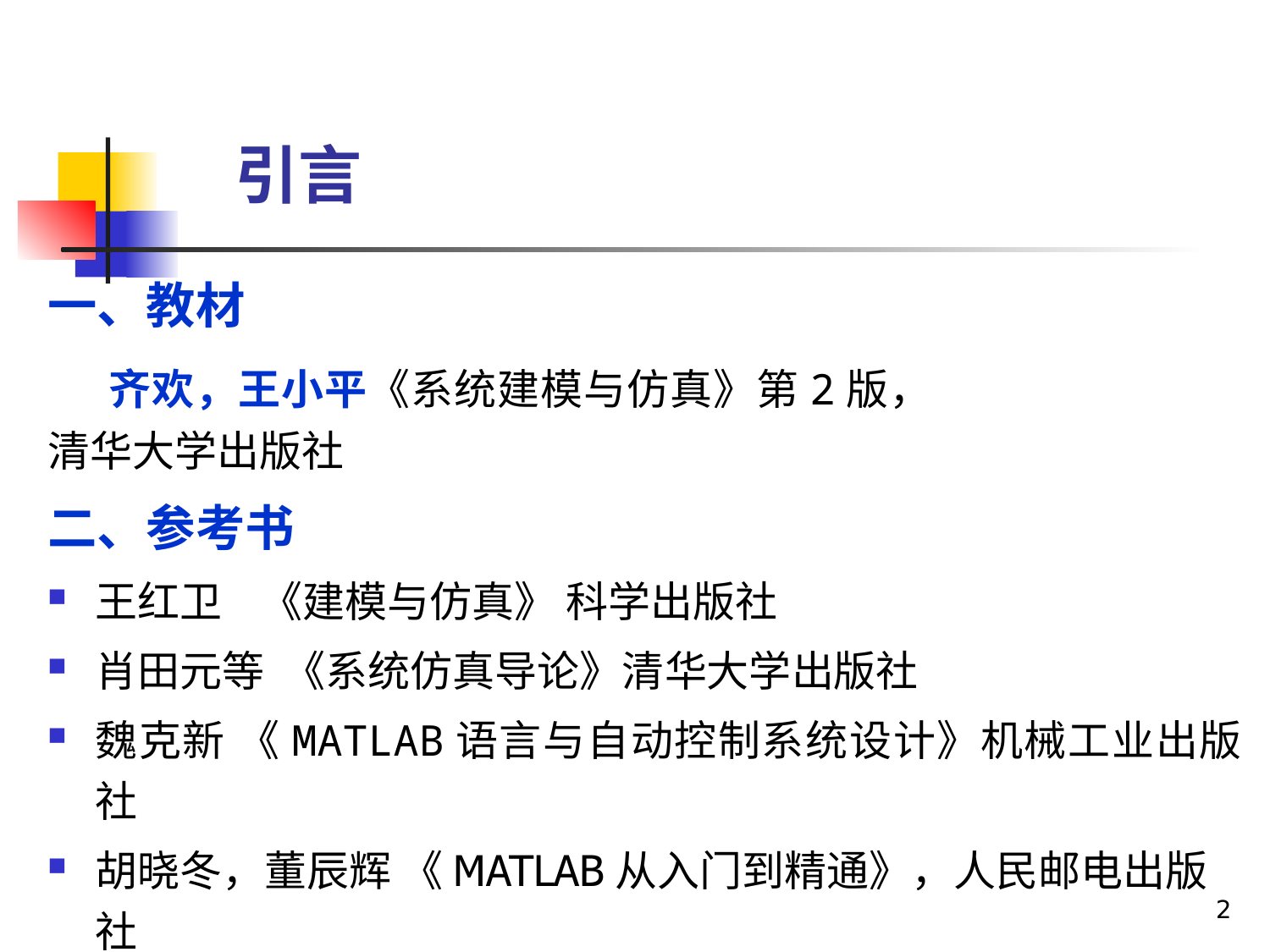

# 引言
一、教材
    齐欢，王小平《系统建模与仿真》第2版，                               清华大学出版社
二、参考书
王红卫    《建模与仿真》 科学出版社
肖田元等  《系统仿真导论》清华大学出版社
魏克新 《MATLAB语言与自动控制系统设计》机械工业出版社
胡晓冬，董辰辉 《MATLAB从入门到精通》，人民邮电出版社
刘浩 《MATLAB R2018a完全自学一本通》，电子工业出版社
2